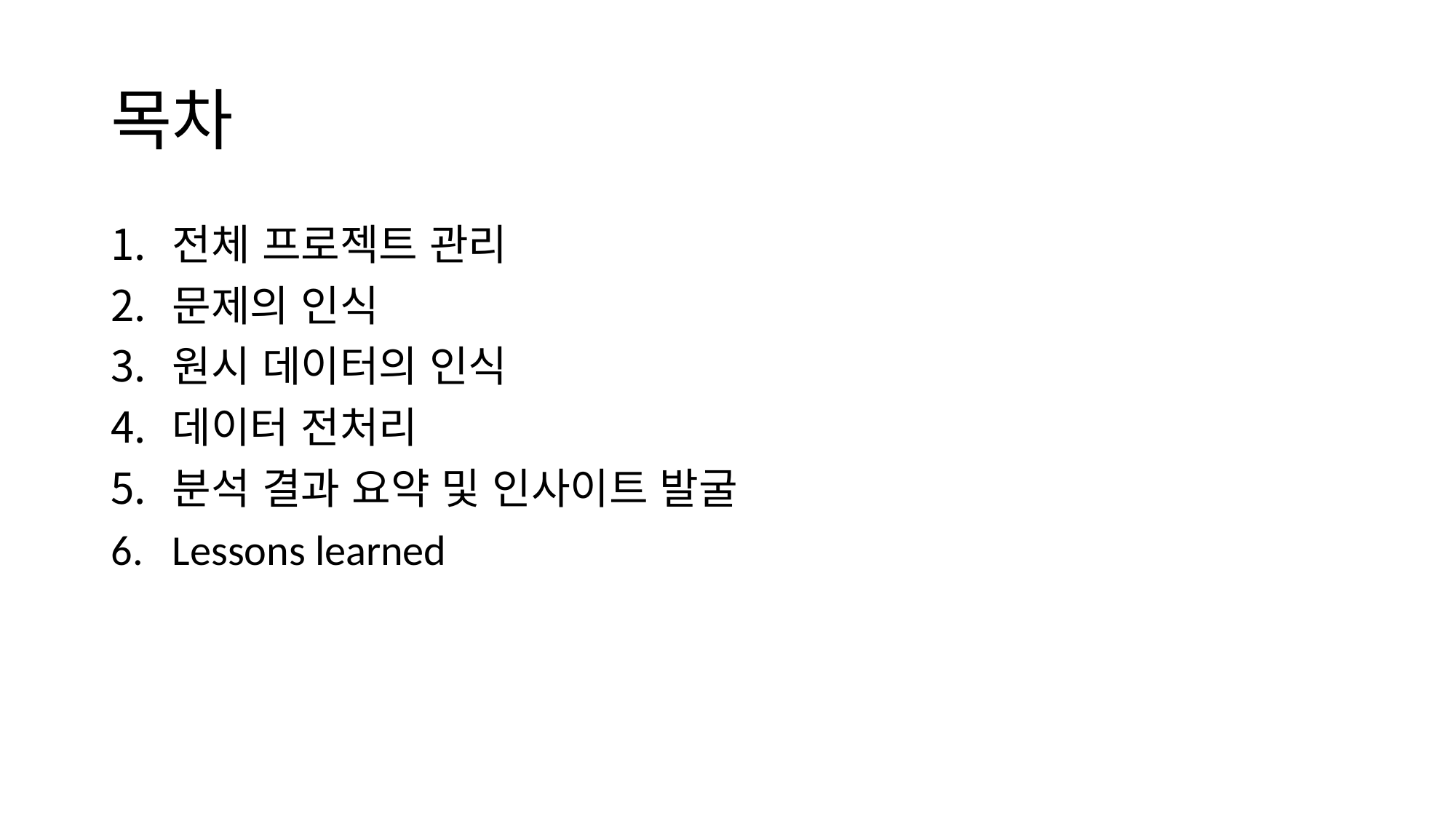

# 목차
전체 프로젝트 관리
문제의 인식
원시 데이터의 인식
데이터 전처리
분석 결과 요약 및 인사이트 발굴
Lessons learned